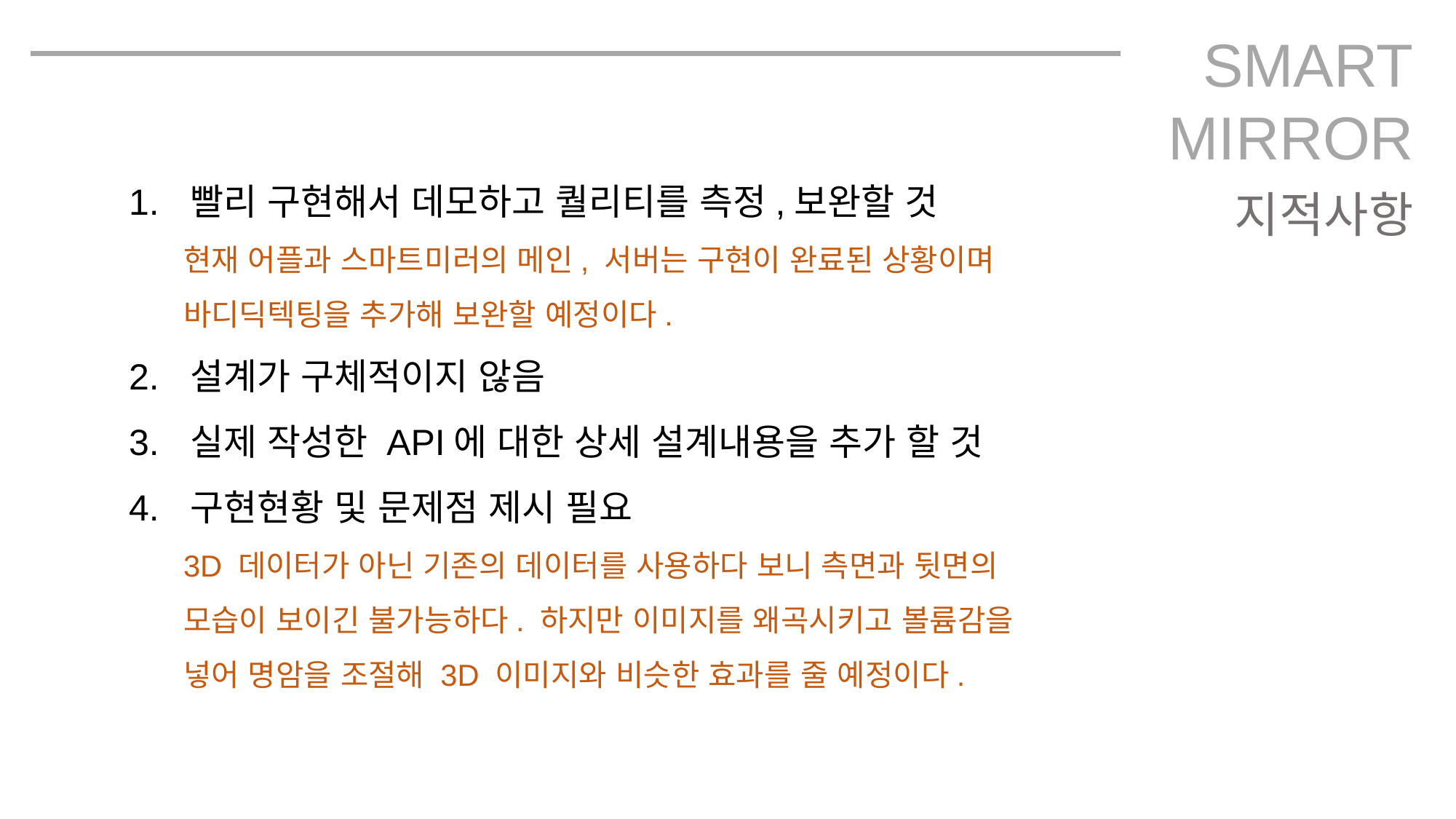

SMART
MIRROR
빨리 구현해서 데모하고 퀄리티를 측정,보완할 것
현재 어플과 스마트미러의 메인, 서버는 구현이 완료된 상황이며
바디딕텍팅을 추가해 보완할 예정이다.
설계가 구체적이지 않음
실제 작성한 API에 대한 상세 설계내용을 추가 할 것
구현현황 및 문제점 제시 필요
3D 데이터가 아닌 기존의 데이터를 사용하다 보니 측면과 뒷면의
모습이 보이긴 불가능하다. 하지만 이미지를 왜곡시키고 볼륨감을
넣어 명암을 조절해 3D 이미지와 비슷한 효과를 줄 예정이다.
지적사항